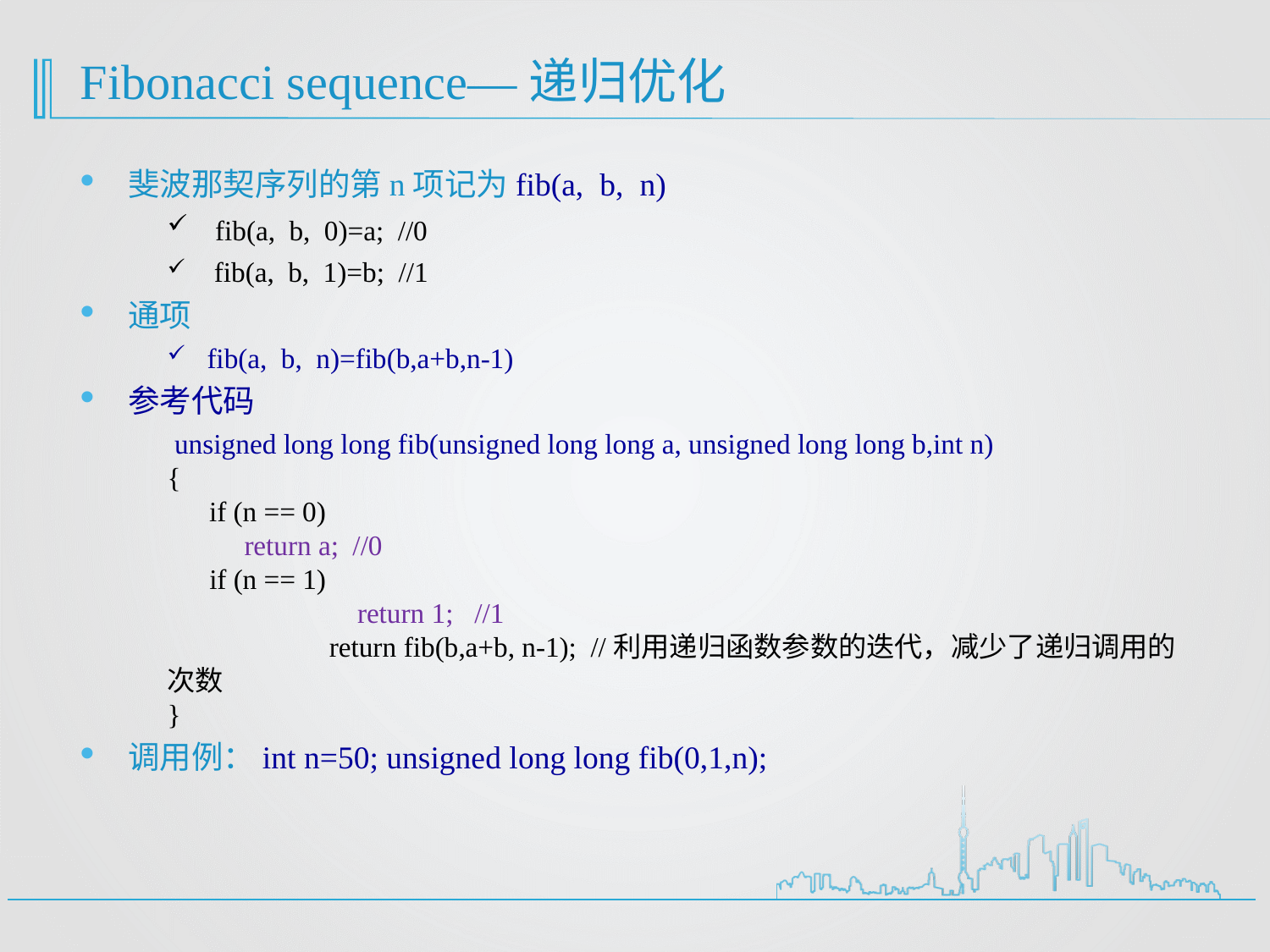

# Fibonacci sequence—递归优化
斐波那契序列的第n项记为fib(a,  b,  n)
 fib(a,  b,  0)=a;  //0
 fib(a,  b,  1)=b;  //1
通项
fib(a,  b,  n)=fib(b,a+b,n-1)
参考代码
 unsigned long long fib(unsigned long long a, unsigned long long b,int n)
{ 
      if (n == 0)
           return a;  //0
      if (n == 1)
	         return 1;   //1
	     return fib(b,a+b, n-1);  //利用递归函数参数的迭代，减少了递归调用的次数
}
调用例：int n=50; unsigned long long fib(0,1,n);